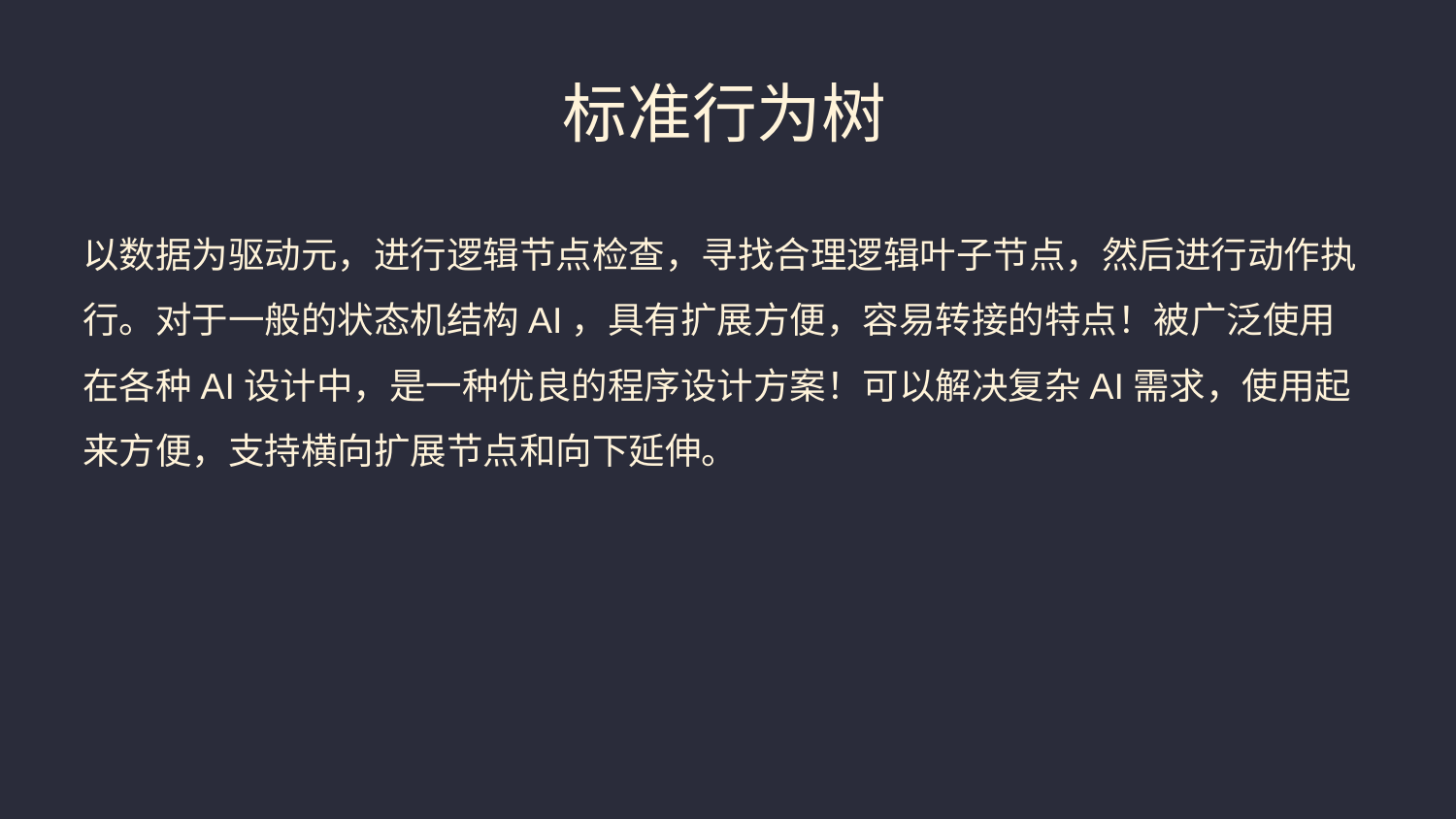

标准行为树
以数据为驱动元，进行逻辑节点检查，寻找合理逻辑叶子节点，然后进行动作执行。对于一般的状态机结构AI，具有扩展方便，容易转接的特点！被广泛使用在各种AI设计中，是一种优良的程序设计方案！可以解决复杂AI需求，使用起来方便，支持横向扩展节点和向下延伸。